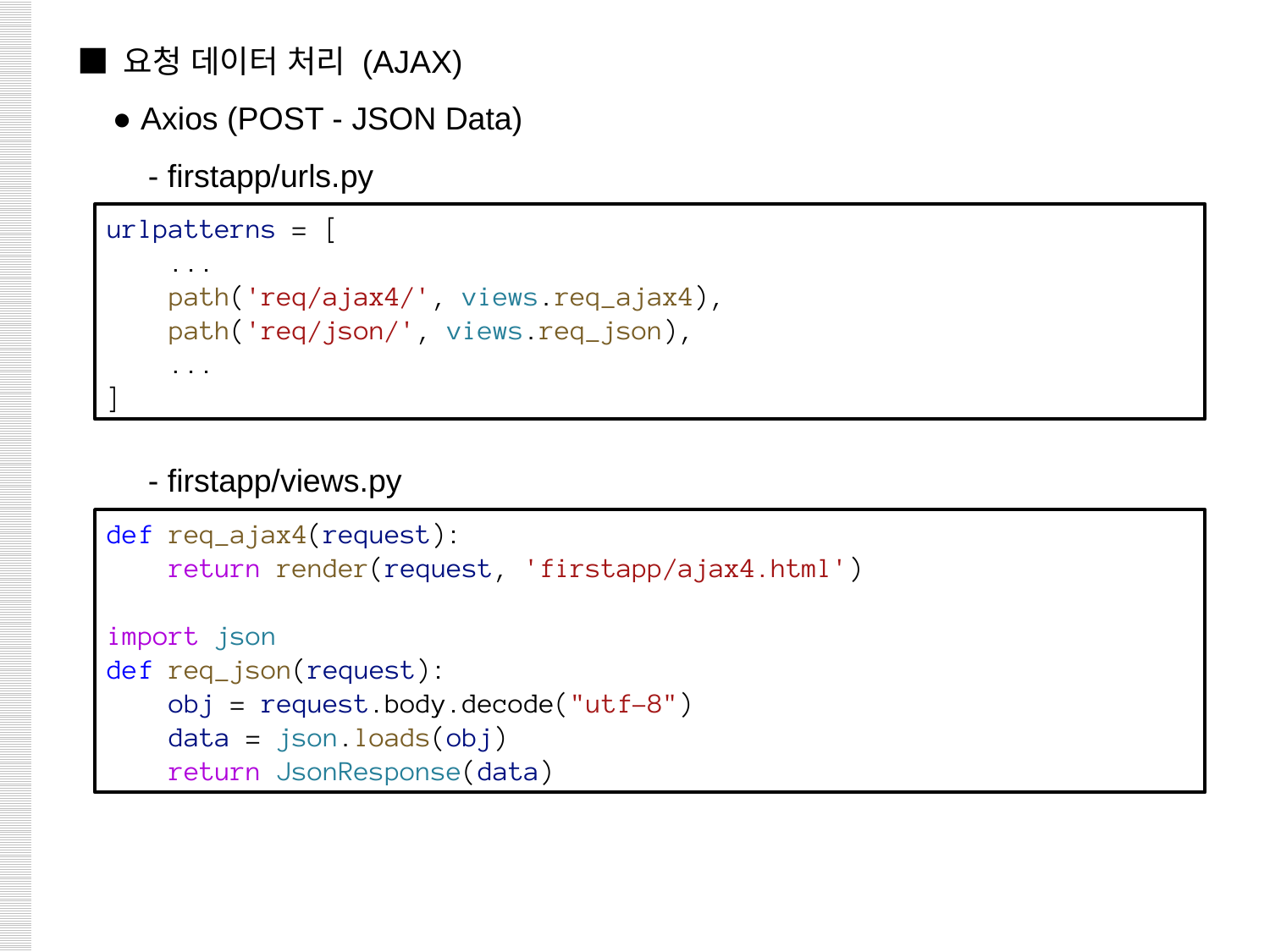

■ 요청 데이터 처리 (AJAX)
    ● Axios (POST - JSON Data)
        - firstapp/urls.py

        - firstapp/views.py
urlpatterns = [
    ...
    path('req/ajax4/', views.req_ajax4),
    path('req/json/', views.req_json),
    ...
]
def req_ajax4(request):
    return render(request, 'firstapp/ajax4.html')

import json
def req_json(request):
    obj = request.body.decode("utf-8")
    data = json.loads(obj)
    return JsonResponse(data)